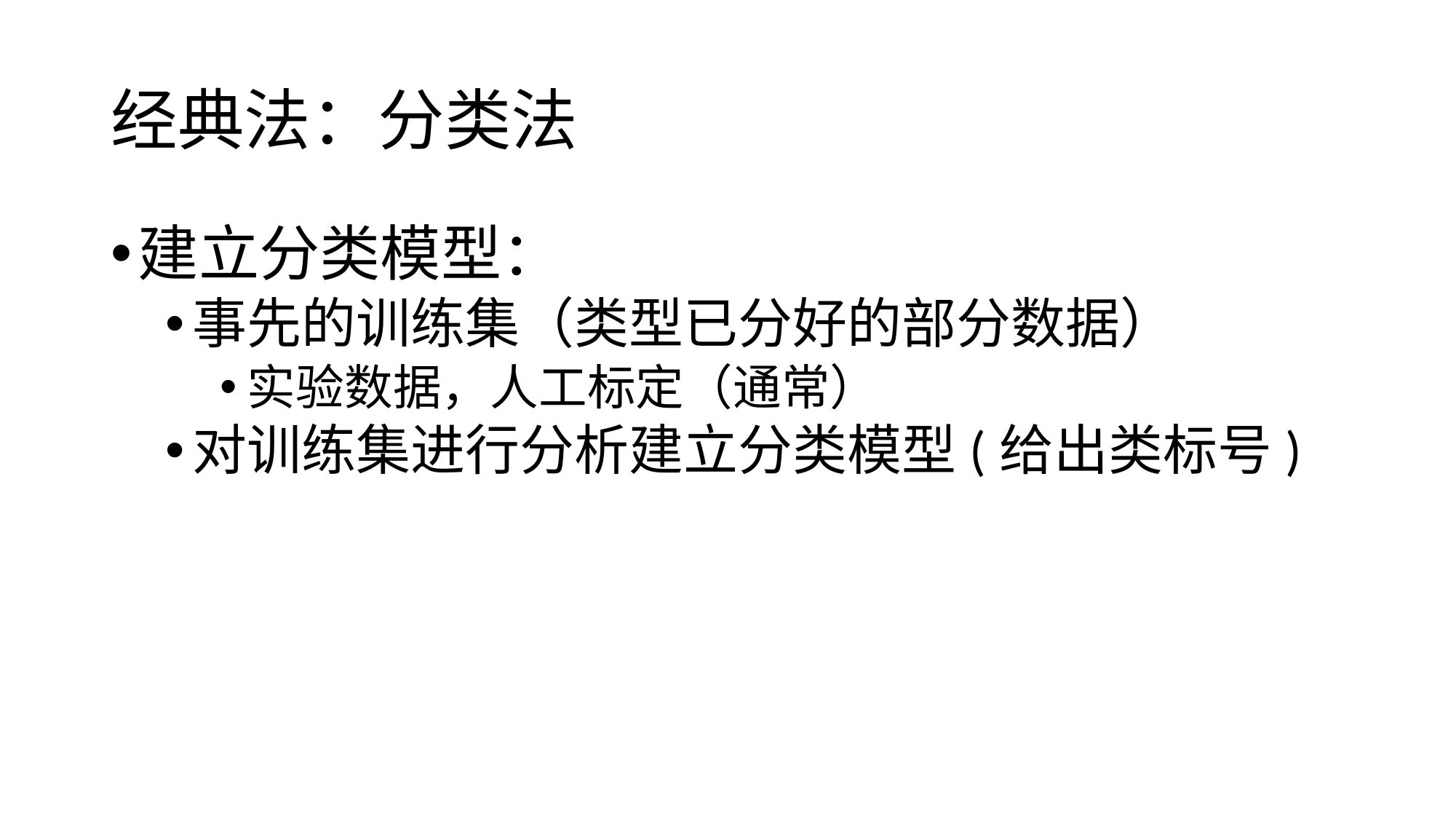

# 经典法：分类法
建立分类模型：
事先的训练集（类型已分好的部分数据）
实验数据，人工标定（通常）
对训练集进行分析建立分类模型(给出类标号)